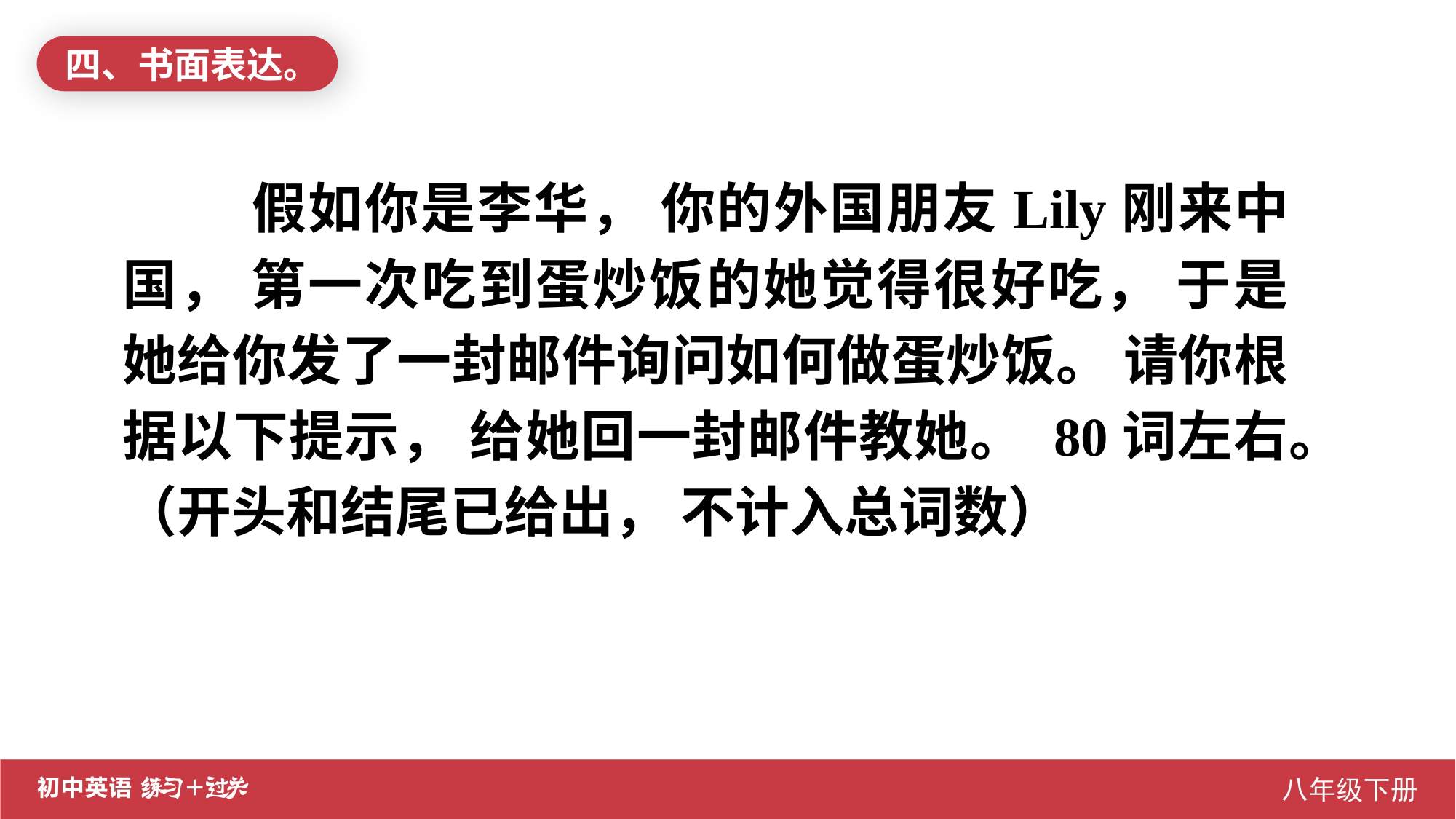

四、书面表达。
        假如你是李华， 你的外国朋友Lily刚来中国， 第一次吃到蛋炒饭的她觉得很好吃， 于是她给你发了一封邮件询问如何做蛋炒饭。 请你根据以下提示， 给她回一封邮件教她。 80词左右。（开头和结尾已给出， 不计入总词数）